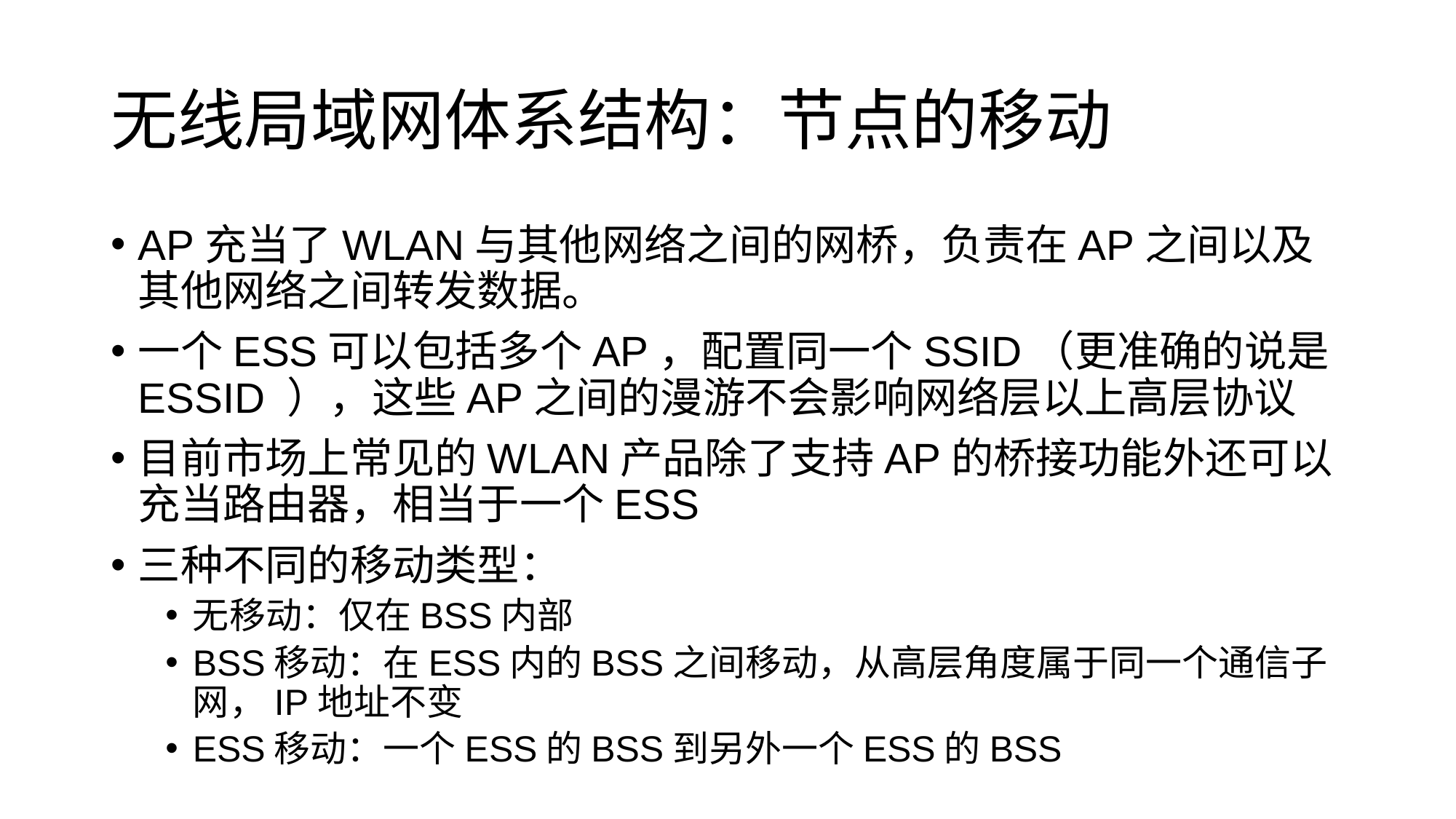

# 无线局域网体系结构：节点的移动
AP充当了WLAN与其他网络之间的网桥，负责在AP之间以及其他网络之间转发数据。
一个ESS可以包括多个AP，配置同一个SSID（更准确的说是ESSID ），这些AP之间的漫游不会影响网络层以上高层协议
目前市场上常见的WLAN产品除了支持AP的桥接功能外还可以充当路由器，相当于一个ESS
三种不同的移动类型：
无移动：仅在BSS内部
BSS移动：在ESS内的BSS之间移动，从高层角度属于同一个通信子网，IP地址不变
ESS移动：一个ESS的BSS到另外一个ESS的BSS